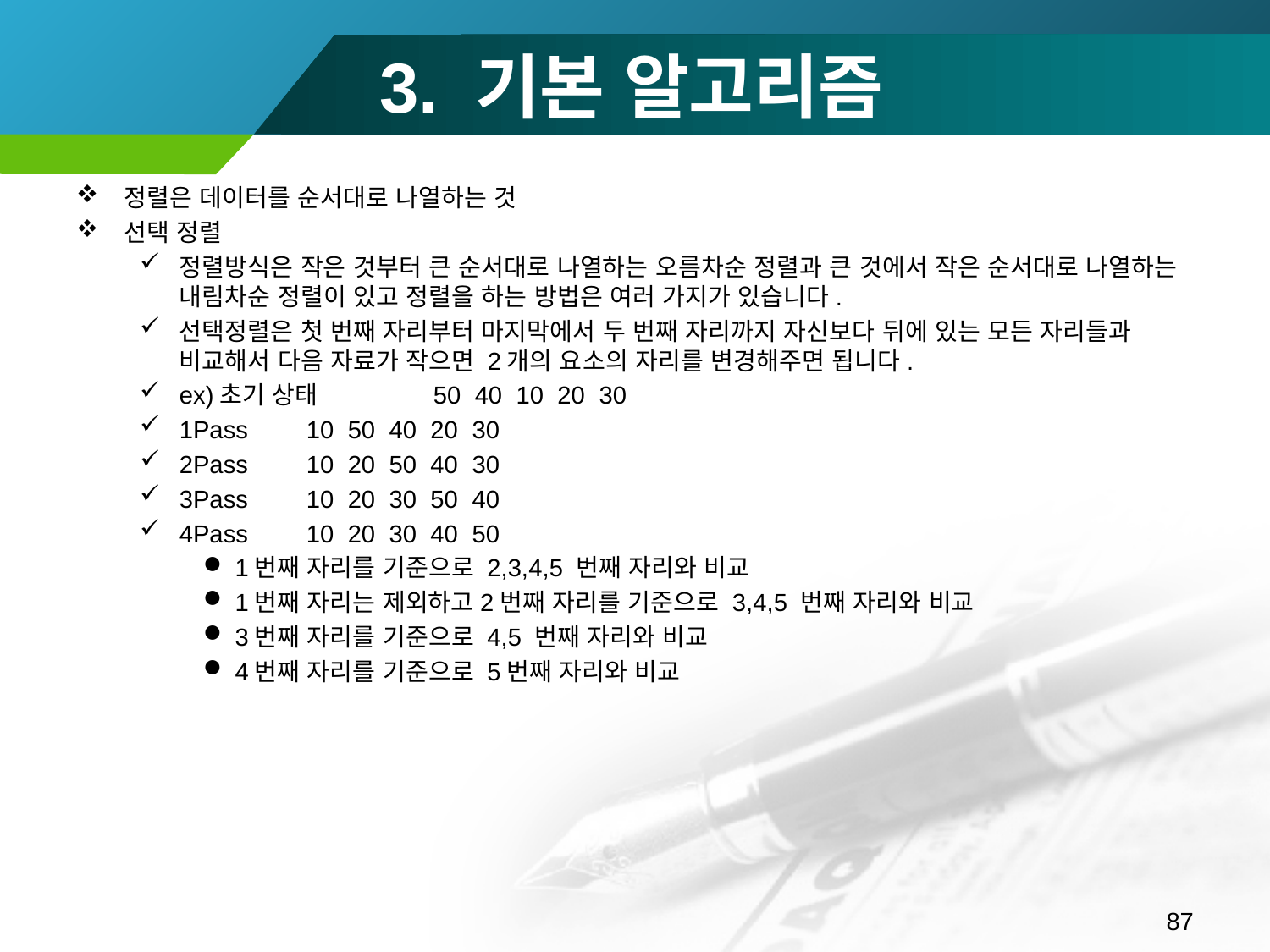

# 3. 기본 알고리즘
정렬은 데이터를 순서대로 나열하는 것
선택 정렬
정렬방식은 작은 것부터 큰 순서대로 나열하는 오름차순 정렬과 큰 것에서 작은 순서대로 나열하는 내림차순 정렬이 있고 정렬을 하는 방법은 여러 가지가 있습니다.
선택정렬은 첫 번째 자리부터 마지막에서 두 번째 자리까지 자신보다 뒤에 있는 모든 자리들과 비교해서 다음 자료가 작으면 2개의 요소의 자리를 변경해주면 됩니다.
ex)초기 상태	50  40  10  20  30
1Pass	10  50  40  20  30
2Pass	10  20  50  40  30
3Pass	10  20  30  50  40
4Pass	10  20  30  40  50
1번째 자리를 기준으로 2,3,4,5 번째 자리와 비교
1번째 자리는 제외하고2번째 자리를 기준으로 3,4,5 번째 자리와 비교
3번째 자리를 기준으로 4,5 번째 자리와 비교
4번째 자리를 기준으로 5번째 자리와 비교
87